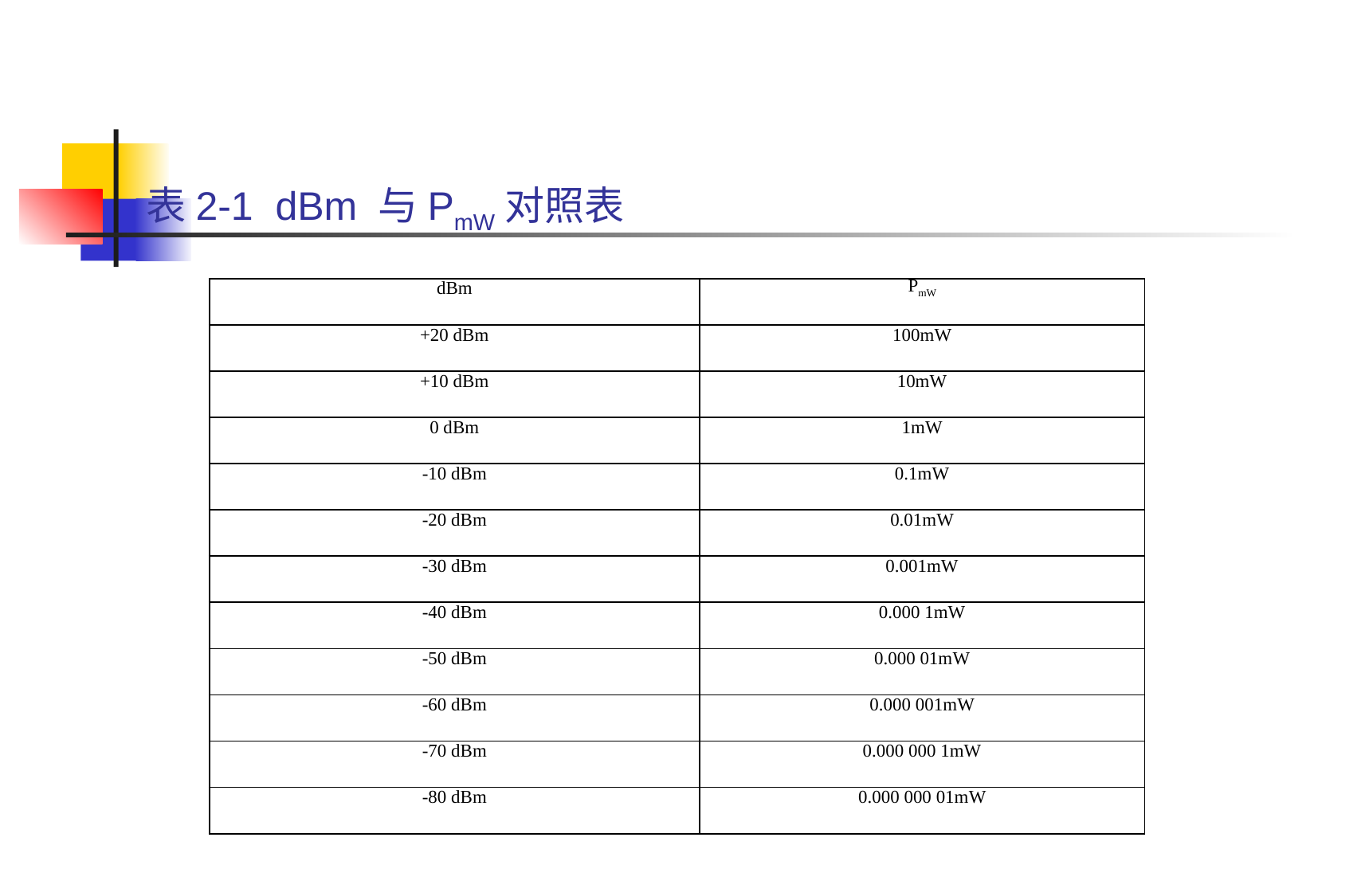

# 表2-1  dBm 与PmW对照表
| dBm | PmW |
| --- | --- |
| +20 dBm | 100mW |
| +10 dBm | 10mW |
| 0 dBm | 1mW |
| -10 dBm | 0.1mW |
| -20 dBm | 0.01mW |
| -30 dBm | 0.001mW |
| -40 dBm | 0.000 1mW |
| -50 dBm | 0.000 01mW |
| -60 dBm | 0.000 001mW |
| -70 dBm | 0.000 000 1mW |
| -80 dBm | 0.000 000 01mW |